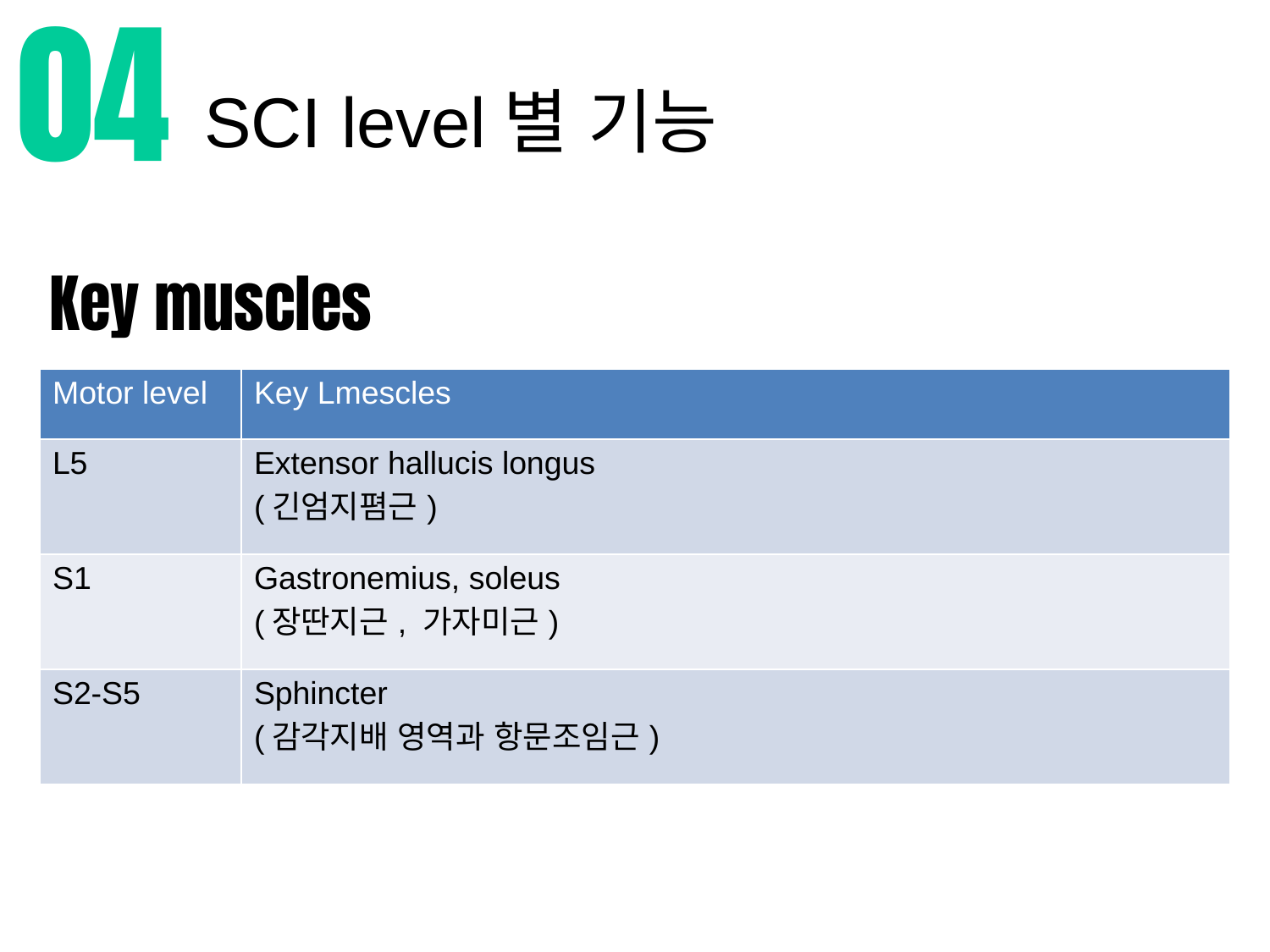

04
Made in Yang
SCI level별 기능
Key muscles
| Motor level | Key Lmescles |
| --- | --- |
| L5 | Extensor hallucis longus (긴엄지폄근) |
| S1 | Gastronemius, soleus (장딴지근, 가자미근) |
| S2-S5 | Sphincter (감각지배 영역과 항문조임근) |